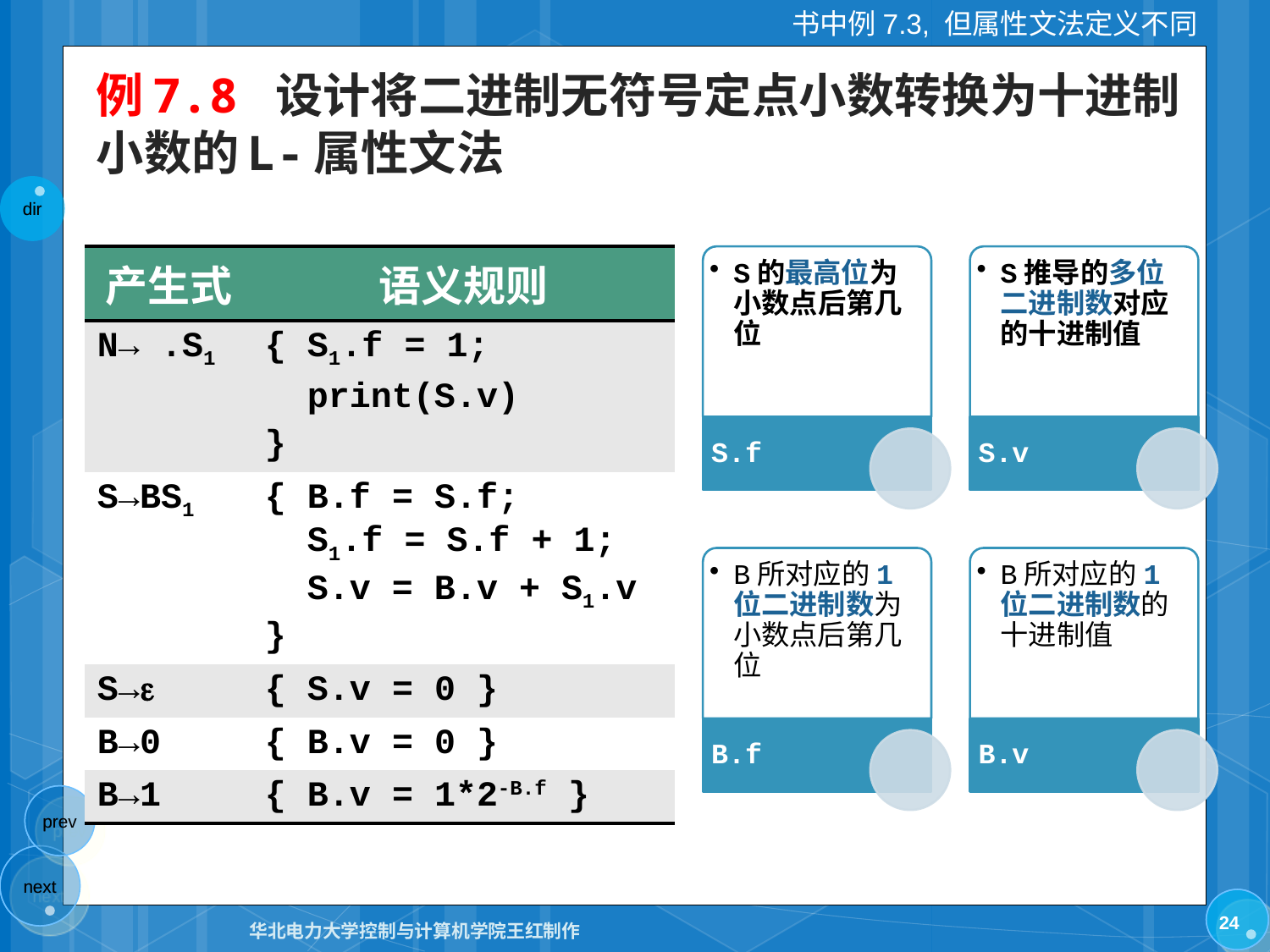

书中例7.3, 但属性文法定义不同
# 例7.8 设计将二进制无符号定点小数转换为十进制小数的L-属性文法
| 产生式 | 语义规则 |
| --- | --- |
| N→ .S1 | { S1.f = 1; print(S.v) } |
| S→BS1 | { B.f = S.f; S1.f = S.f + 1; S.v = B.v + S1.v } |
| S→ε | { S.v = 0 } |
| B→0 | { B.v = 0 } |
| B→1 | { B.v = 1\*2-B.f } |
S的最高位为小数点后第几位
S.f
S推导的多位二进制数对应的十进制值
S.v
B所对应的1位二进制数为小数点后第几位
B.f
B所对应的1位二进制数的十进制值
B.v
24
华北电力大学控制与计算机学院王红制作